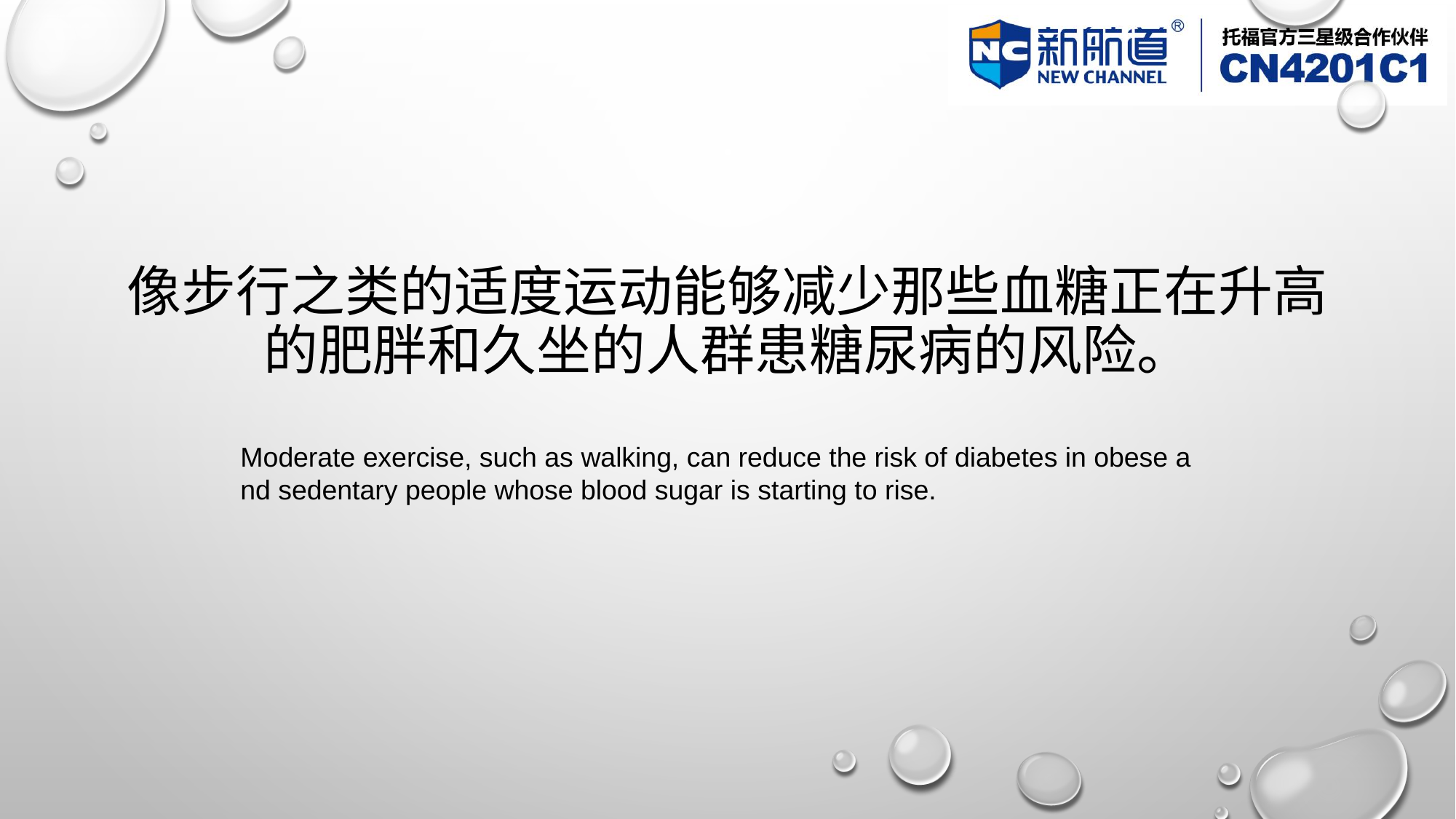

# 像步行之类的适度运动能够减少那些血糖正在升高的肥胖和久坐的人群患糖尿病的风险。

Moderate exercise, such as walking, can reduce the risk of diabetes in obese and sedentary people whose blood sugar is starting to rise.